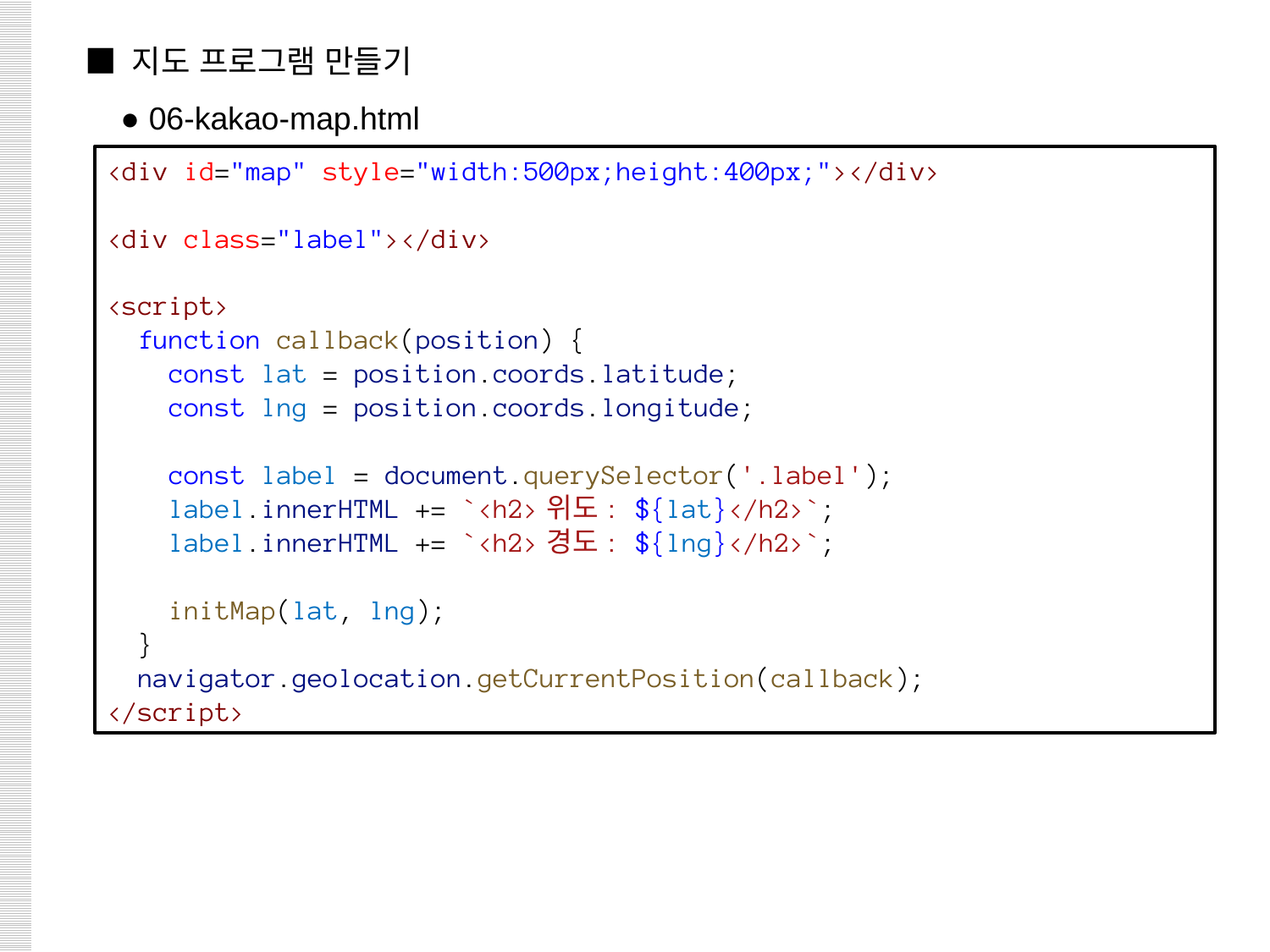

■ 지도 프로그램 만들기
    ● 06-kakao-map.html
<div id="map" style="width:500px;height:400px;"></div>

<div class="label"></div>

<script>
  function callback(position) {
    const lat = position.coords.latitude;
    const lng = position.coords.longitude;
    const label = document.querySelector('.label');
    label.innerHTML += `<h2>위도: ${lat}</h2>`;
    label.innerHTML += `<h2>경도: ${lng}</h2>`;
    initMap(lat, lng);
  }
  navigator.geolocation.getCurrentPosition(callback);
</script>